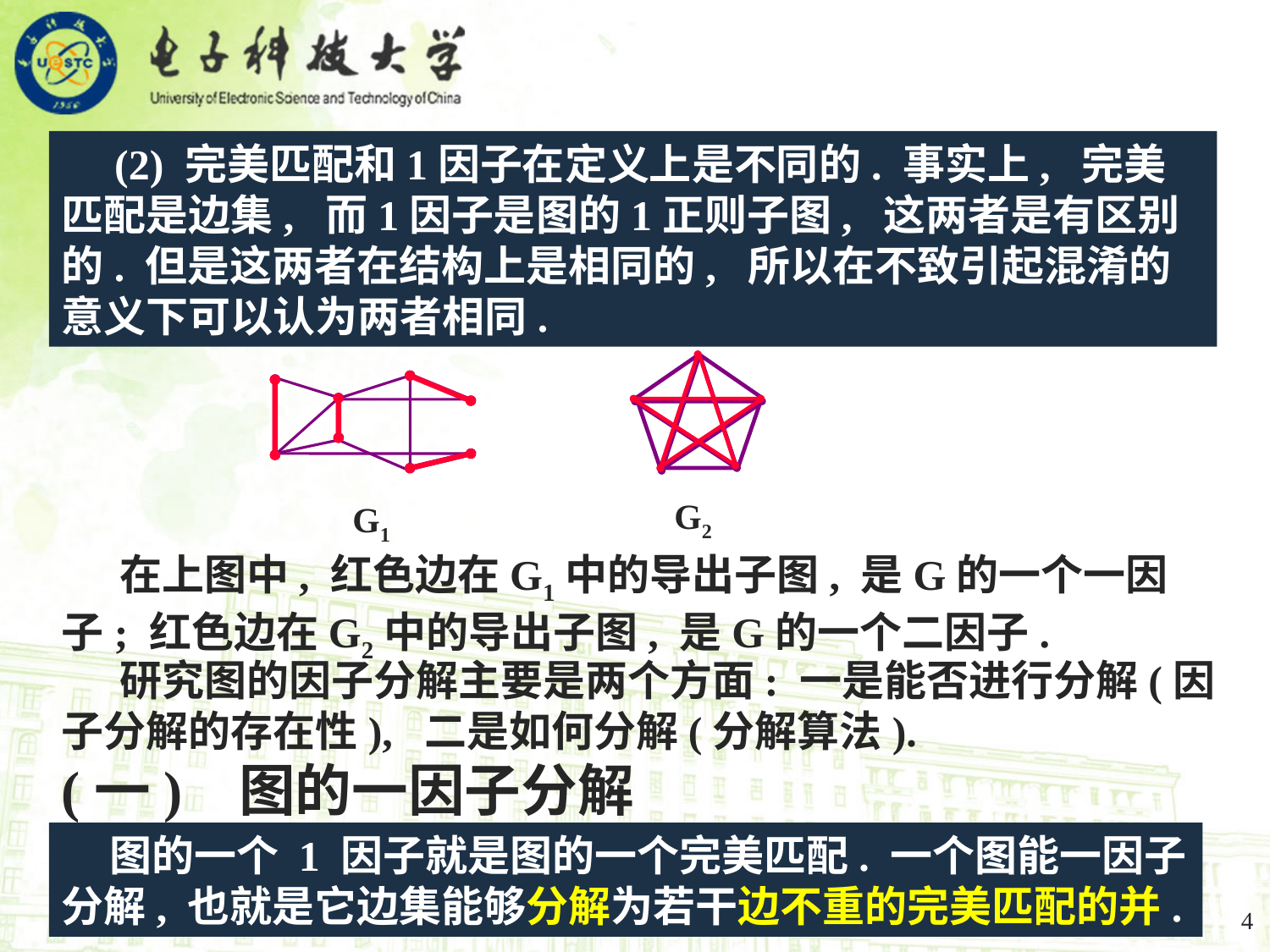

(2) 完美匹配和1因子在定义上是不同的. 事实上,  完美匹配是边集,  而1因子是图的1正则子图,  这两者是有区别的. 但是这两者在结构上是相同的,  所以在不致引起混淆的意义下可以认为两者相同.

G2

G1

     在上图中, 红色边在G1中的导出子图, 是G的一个一因子; 红色边在G2中的导出子图, 是G的一个二因子.
     研究图的因子分解主要是两个方面: 一是能否进行分解(因子分解的存在性),  二是如何分解(分解算法).
(一)   图的一因子分解
    图的一个 1 因子就是图的一个完美匹配. 一个图能一因子分解, 也就是它边集能够分解为若干边不重的完美匹配的并.
4